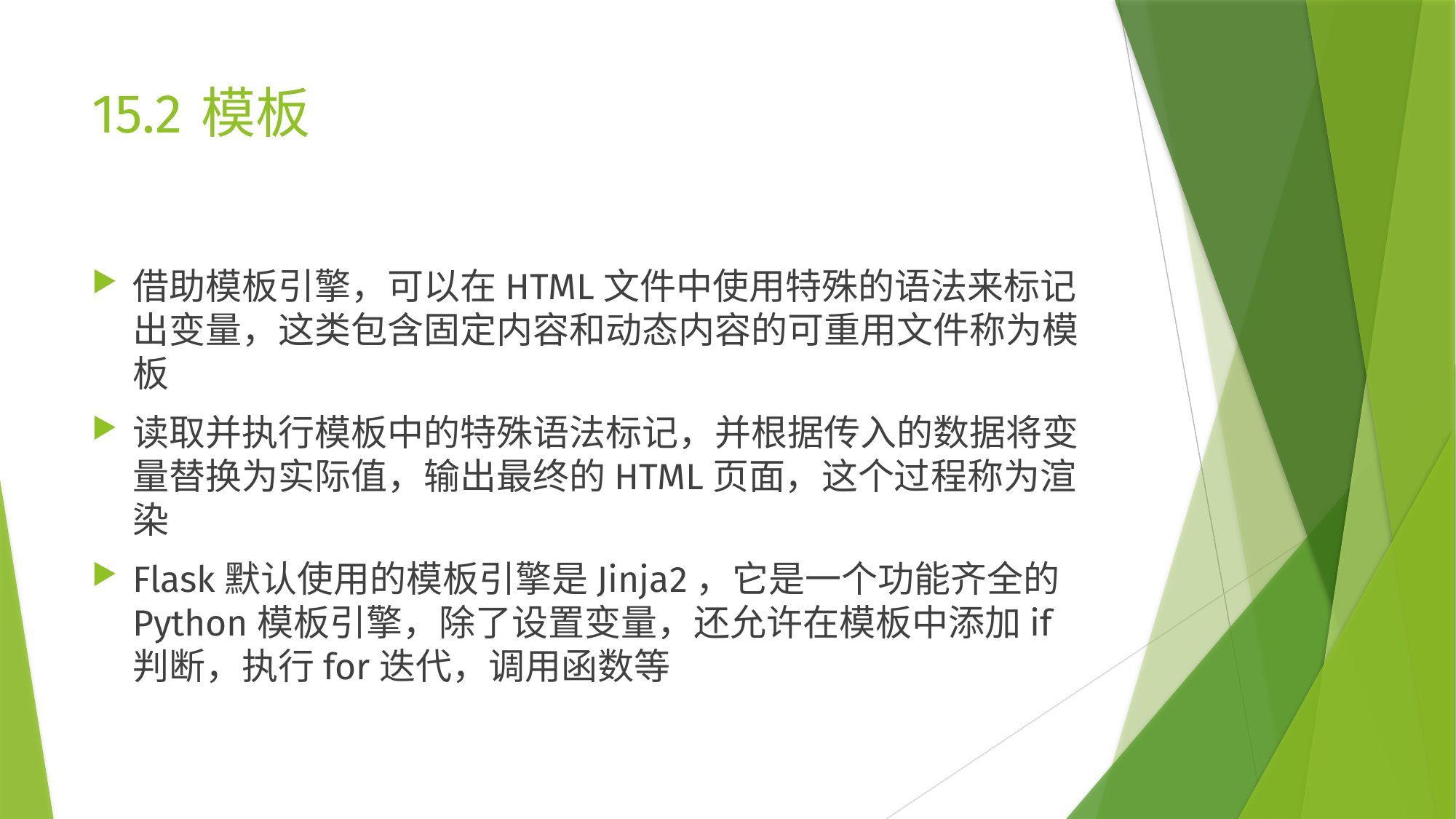

# 15.2	模板
借助模板引擎，可以在HTML文件中使用特殊的语法来标记出变量，这类包含固定内容和动态内容的可重用文件称为模板
读取并执行模板中的特殊语法标记，并根据传入的数据将变量替换为实际值，输出最终的HTML页面，这个过程称为渲染
Flask默认使用的模板引擎是Jinja2，它是一个功能齐全的Python模板引擎，除了设置变量，还允许在模板中添加if判断，执行for迭代，调用函数等